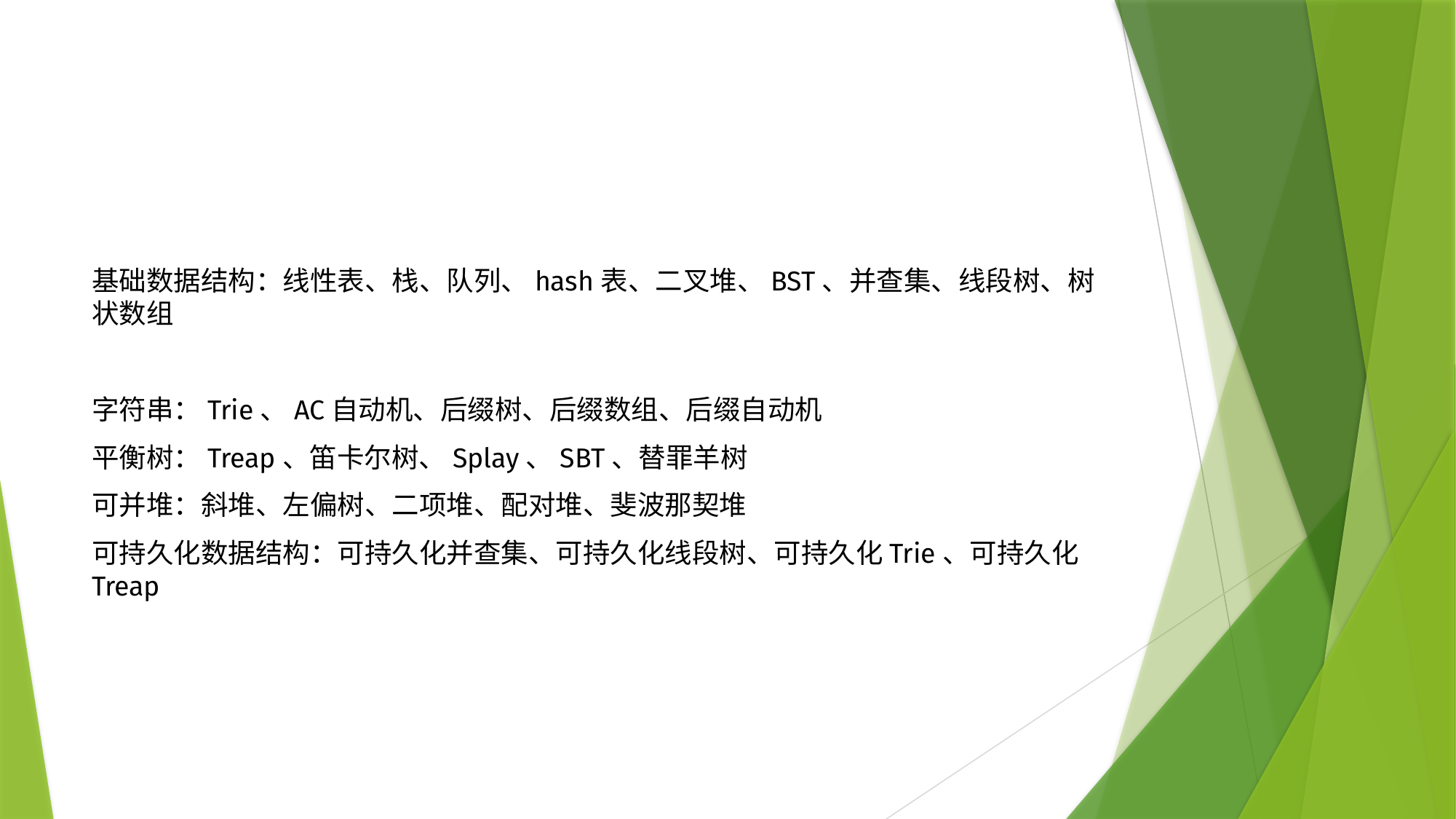

#
基础数据结构：线性表、栈、队列、hash表、二叉堆、BST、并查集、线段树、树状数组

字符串：Trie、AC自动机、后缀树、后缀数组、后缀自动机
平衡树：Treap、笛卡尔树、Splay、SBT、替罪羊树
可并堆：斜堆、左偏树、二项堆、配对堆、斐波那契堆
可持久化数据结构：可持久化并查集、可持久化线段树、可持久化Trie、可持久化Treap